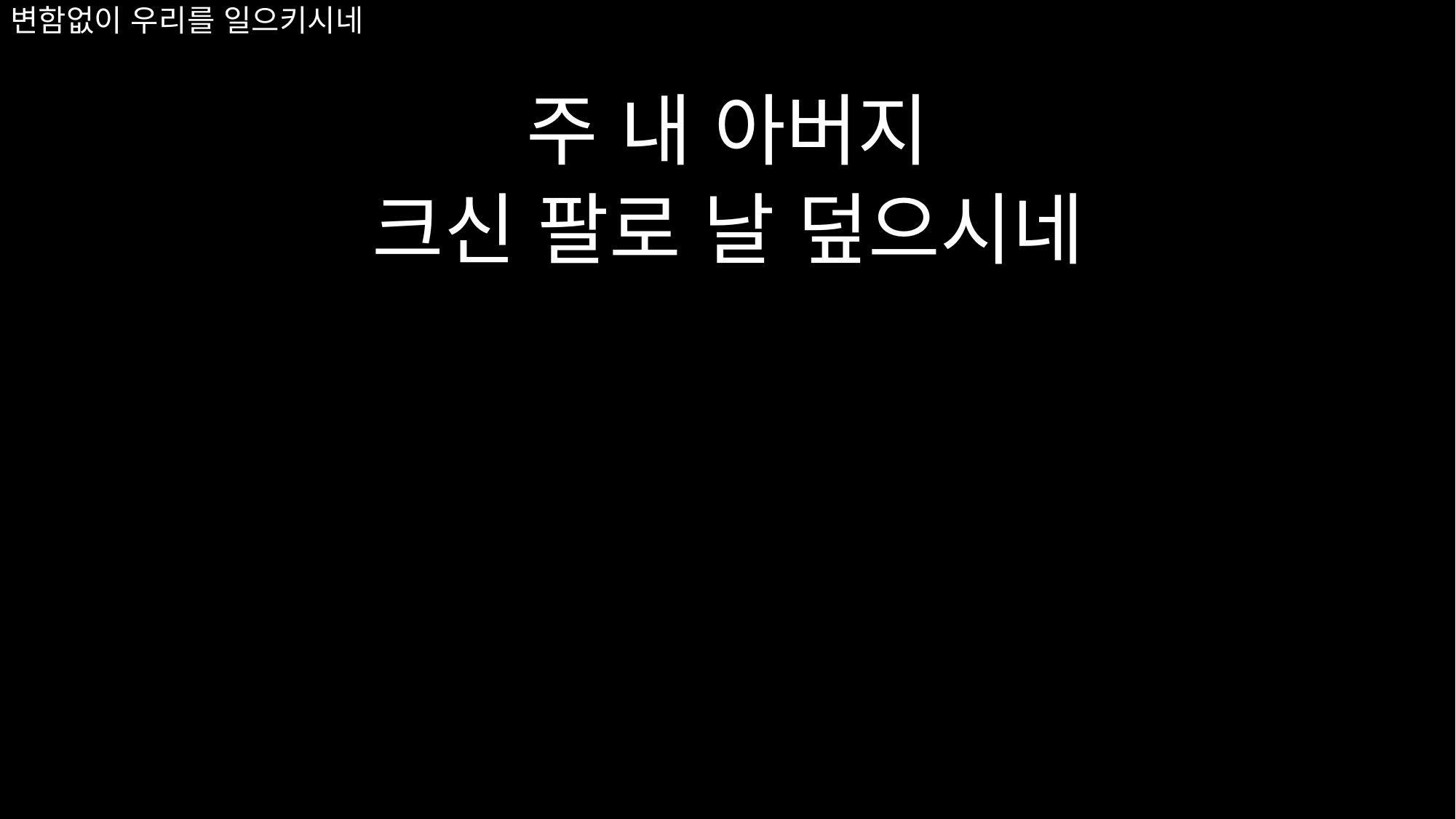

주 내 아버지
크신 팔로 날 덮으시네

# 변함없이 우리를 일으키시네